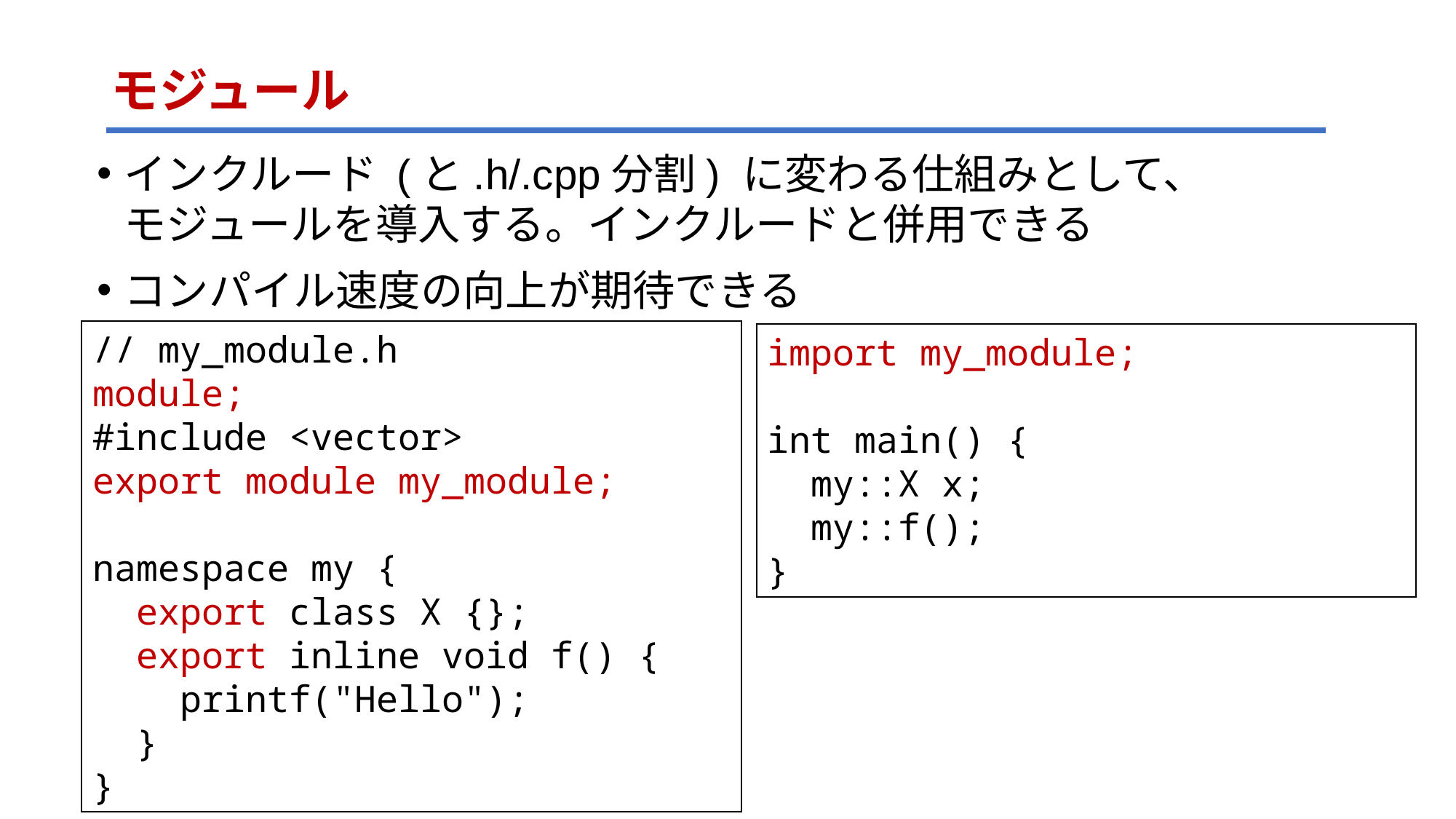

# モジュール
インクルード (と.h/.cpp分割) に変わる仕組みとして、
モジュールを導入する。インクルードと併用できる
コンパイル速度の向上が期待できる
// my_module.h
module;
#include <vector>
export module my_module;

namespace my {
  export class X {};
  export inline void f() {
    printf("Hello");
  }
}
import my_module;

int main() {
  my::X x;
  my::f();
}